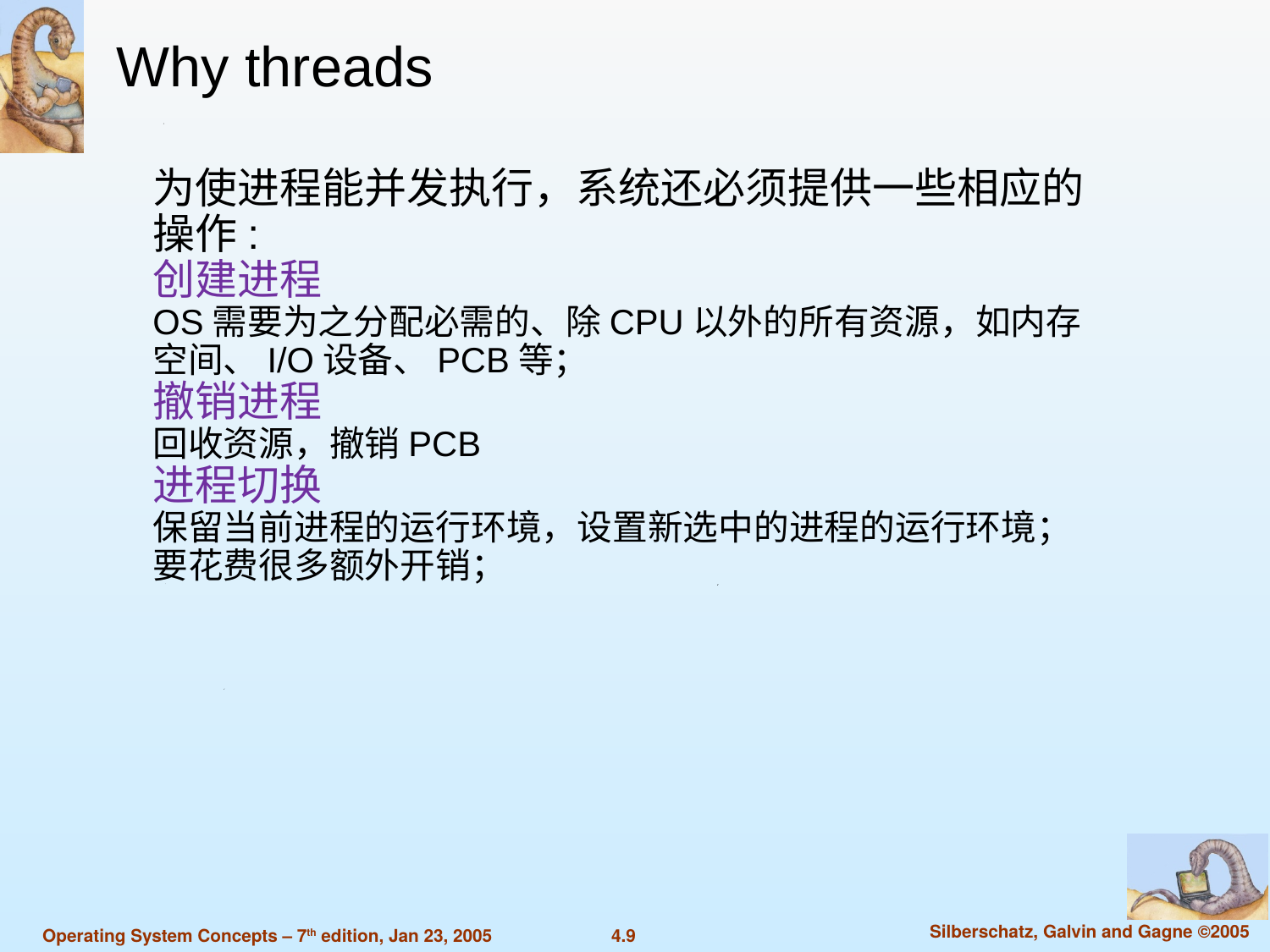

Why threads
为使进程能并发执行，系统还必须提供一些相应的操作:
创建进程
OS需要为之分配必需的、除CPU以外的所有资源，如内存空间、I/O设备、PCB等；
撤销进程
回收资源，撤销PCB
进程切换
保留当前进程的运行环境，设置新选中的进程的运行环境；
要花费很多额外开销；